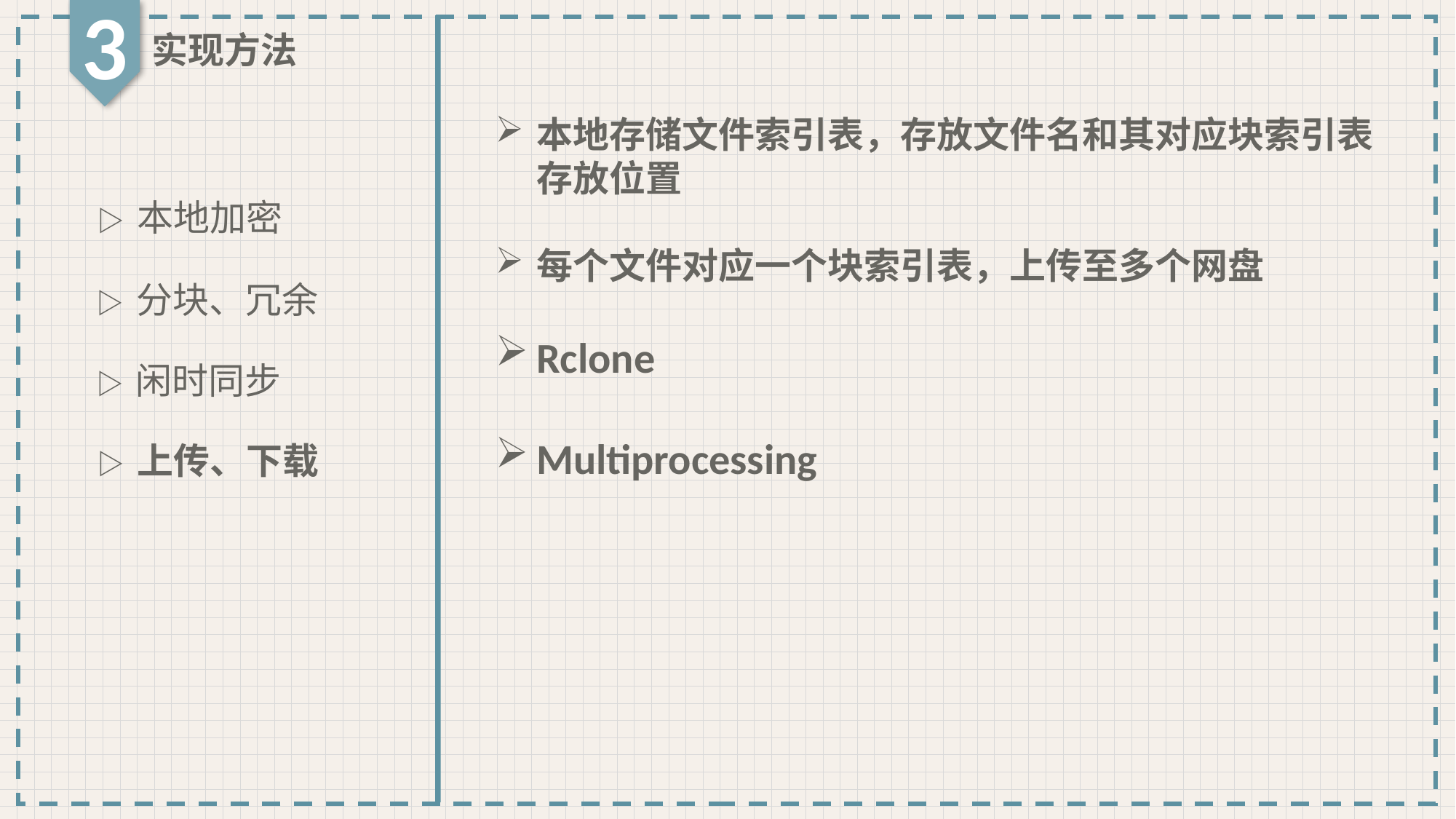

3

实现方法
本地存储文件索引表，存放文件名和其对应块索引表存放位置

每个文件对应一个块索引表，上传至多个网盘

Rclone

Multiprocessing
▷ 本地加密
▷ 分块、冗余
▷ 闲时同步
▷ 上传、下载